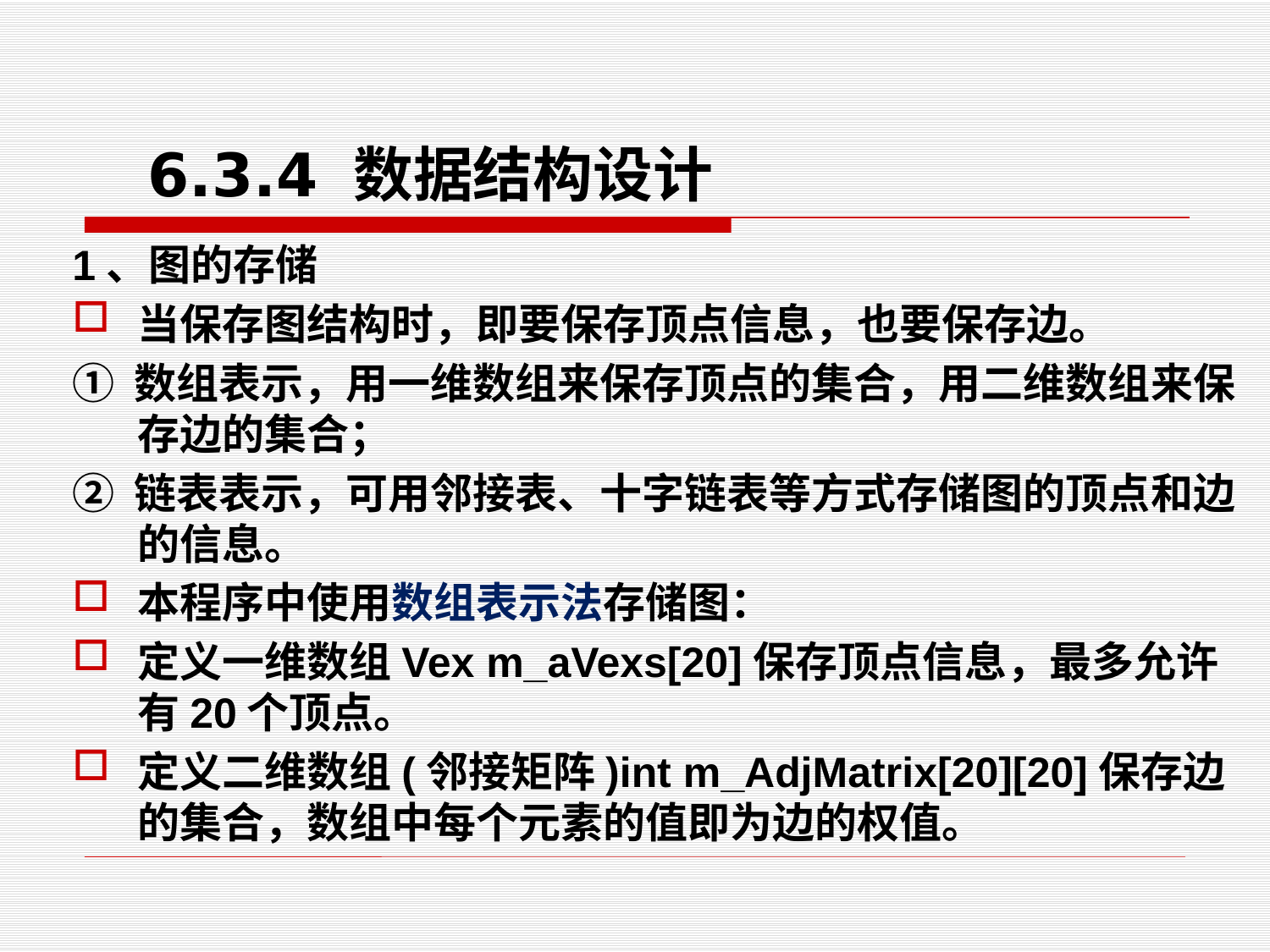

6.3.4 数据结构设计
# 1、图的存储
当保存图结构时，即要保存顶点信息，也要保存边。
① 数组表示，用一维数组来保存顶点的集合，用二维数组来保存边的集合；
② 链表表示，可用邻接表、十字链表等方式存储图的顶点和边的信息。
本程序中使用数组表示法存储图：
定义一维数组Vex m_aVexs[20]保存顶点信息，最多允许有20个顶点。
定义二维数组(邻接矩阵)int m_AdjMatrix[20][20]保存边的集合，数组中每个元素的值即为边的权值。